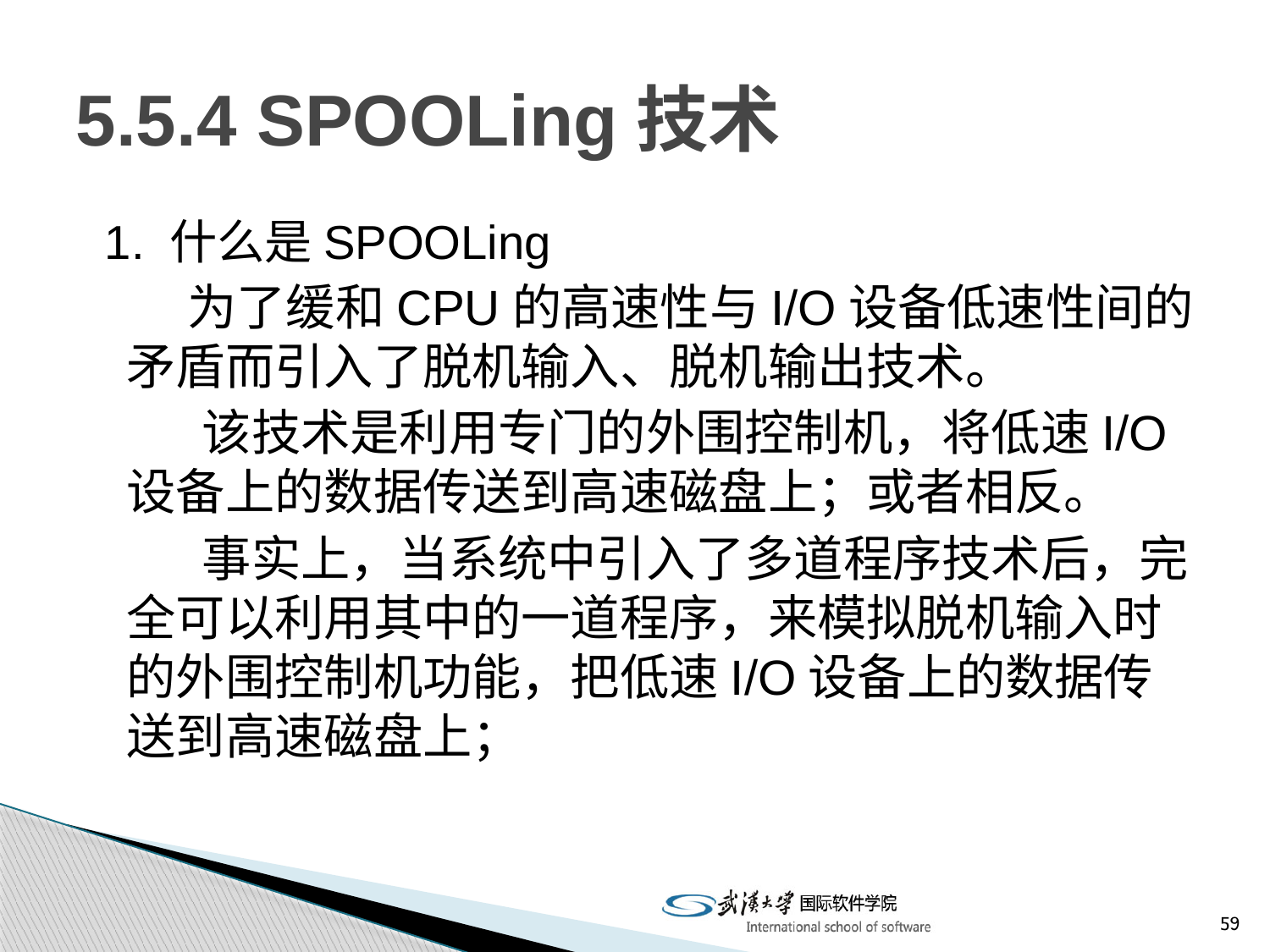

# 5.5.4 SPOOLing技术
 1. 什么是SPOOLing
        为了缓和CPU的高速性与I/O设备低速性间的矛盾而引入了脱机输入、脱机输出技术。
         该技术是利用专门的外围控制机，将低速I/O设备上的数据传送到高速磁盘上；或者相反。
         事实上，当系统中引入了多道程序技术后，完全可以利用其中的一道程序，来模拟脱机输入时的外围控制机功能，把低速I/O设备上的数据传送到高速磁盘上；
59